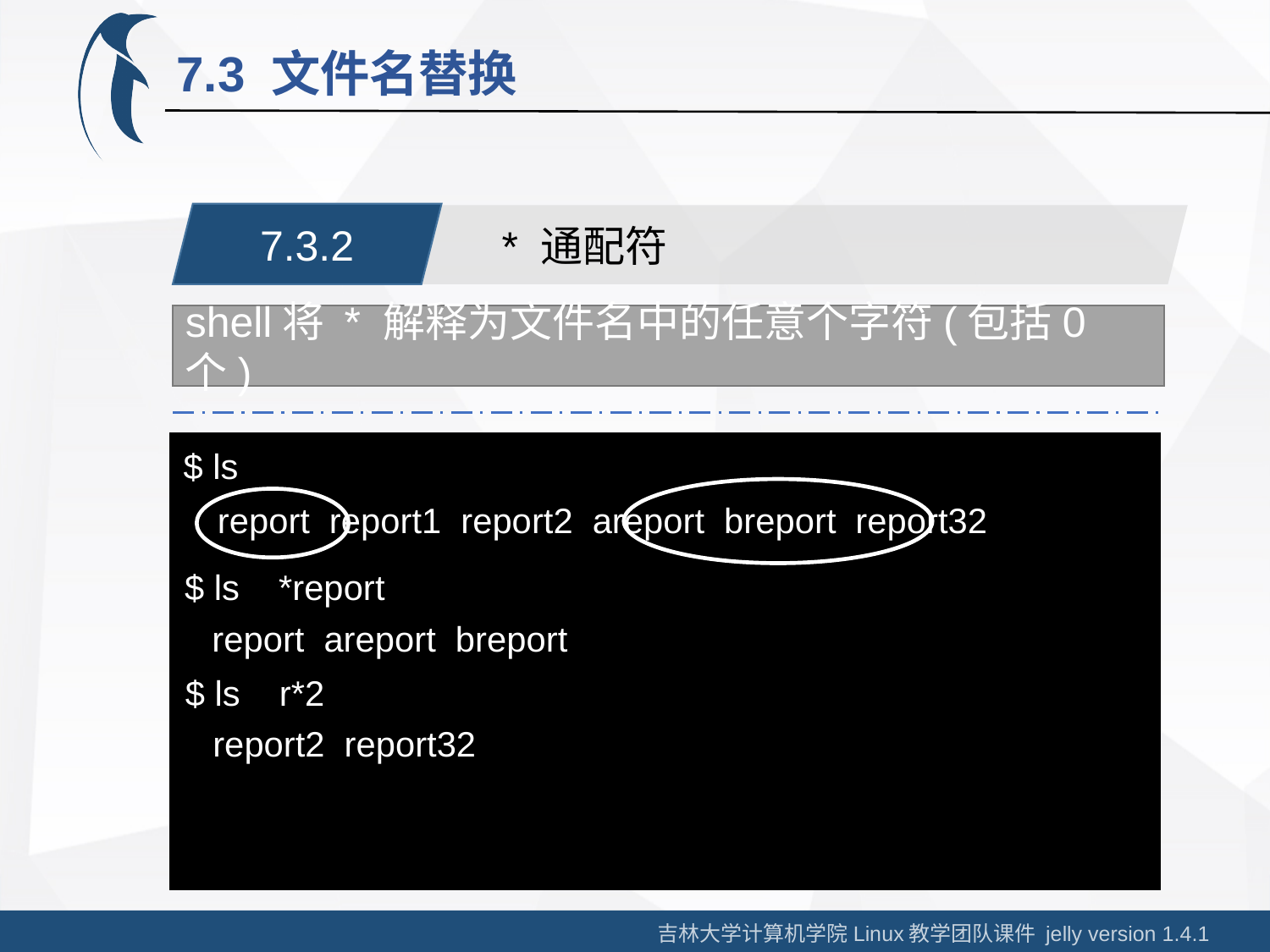

7.3 文件名替换
7.3.2
* 通配符
shell将 * 解释为文件名中的任意个字符(包括0个)

$ ls

   report  report1  report2  areport  breport  report32
$ ls    *report
   report  areport  breport
$ ls    r*2
   report2  report32